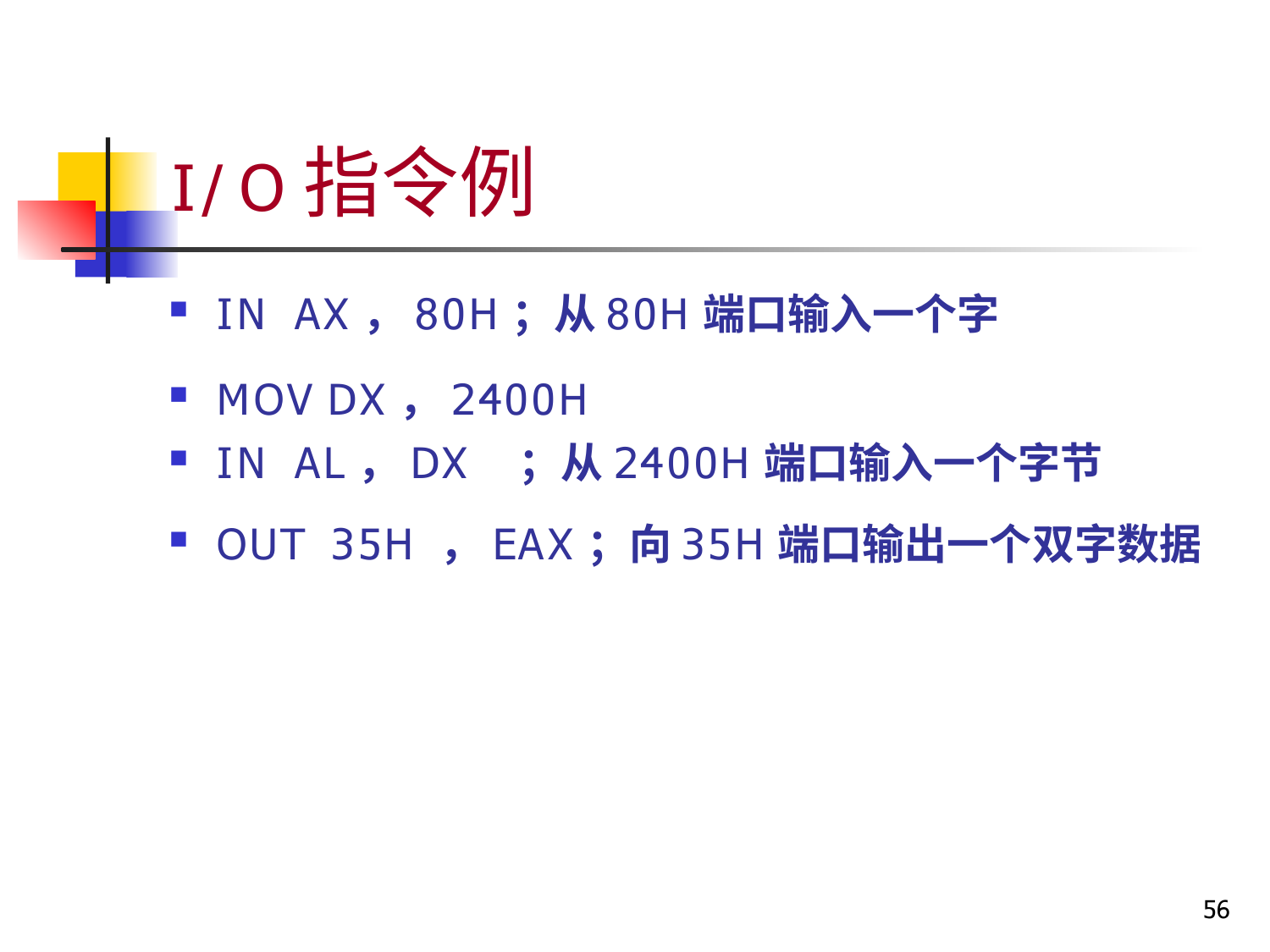

# I/O指令例
IN  AX，80H；从80H端口输入一个字
MOV DX，2400H
IN  AL，DX   ；从2400H端口输入一个字节
OUT  35H ，EAX；向35H端口输出一个双字数据
56